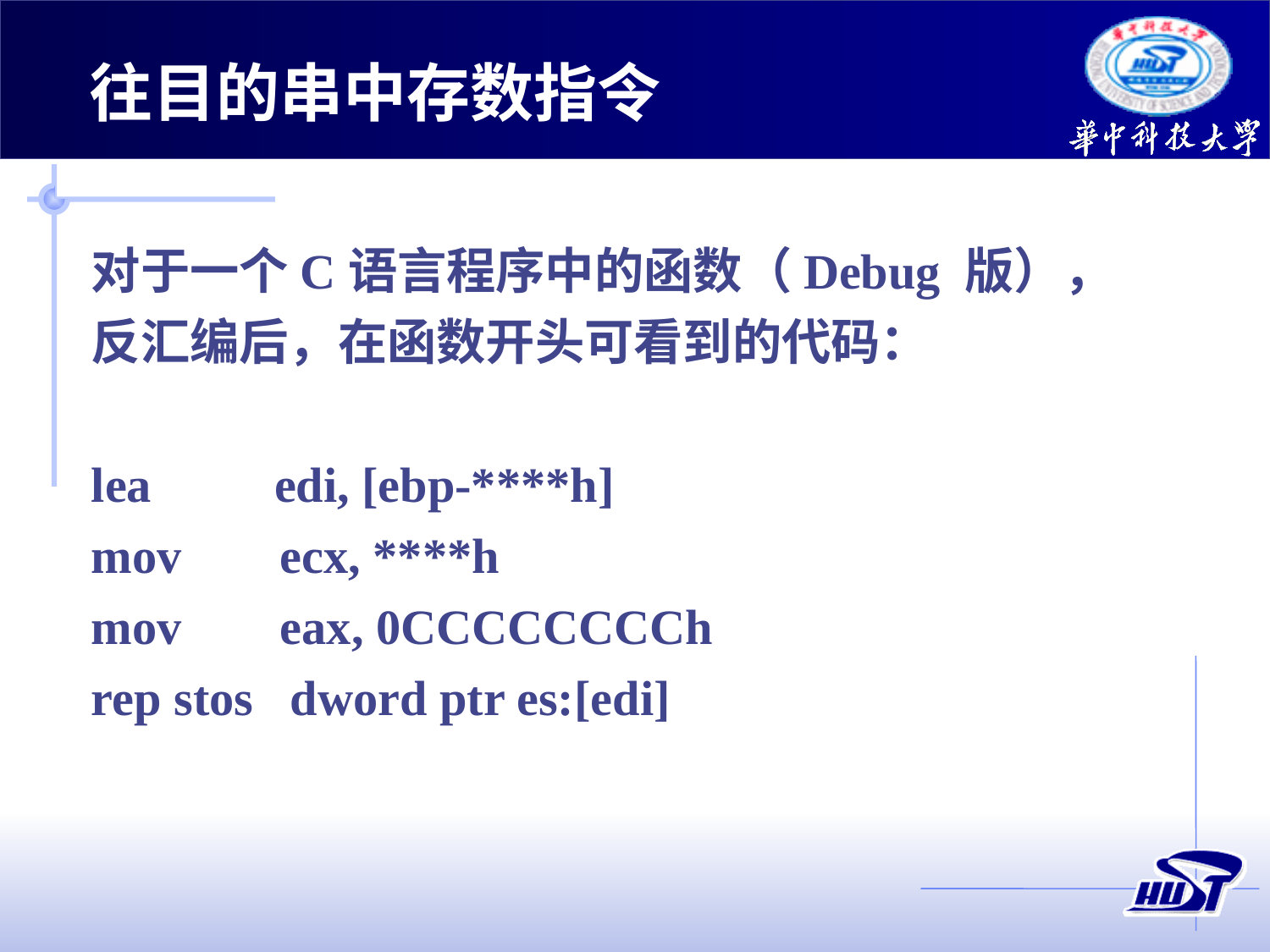

往目的串中存数指令
对于一个C语言程序中的函数（Debug 版），
反汇编后，在函数开头可看到的代码：

lea          edi, [ebp-****h]
mov        ecx, ****h
mov        eax, 0CCCCCCCCh
rep stos   dword ptr es:[edi]